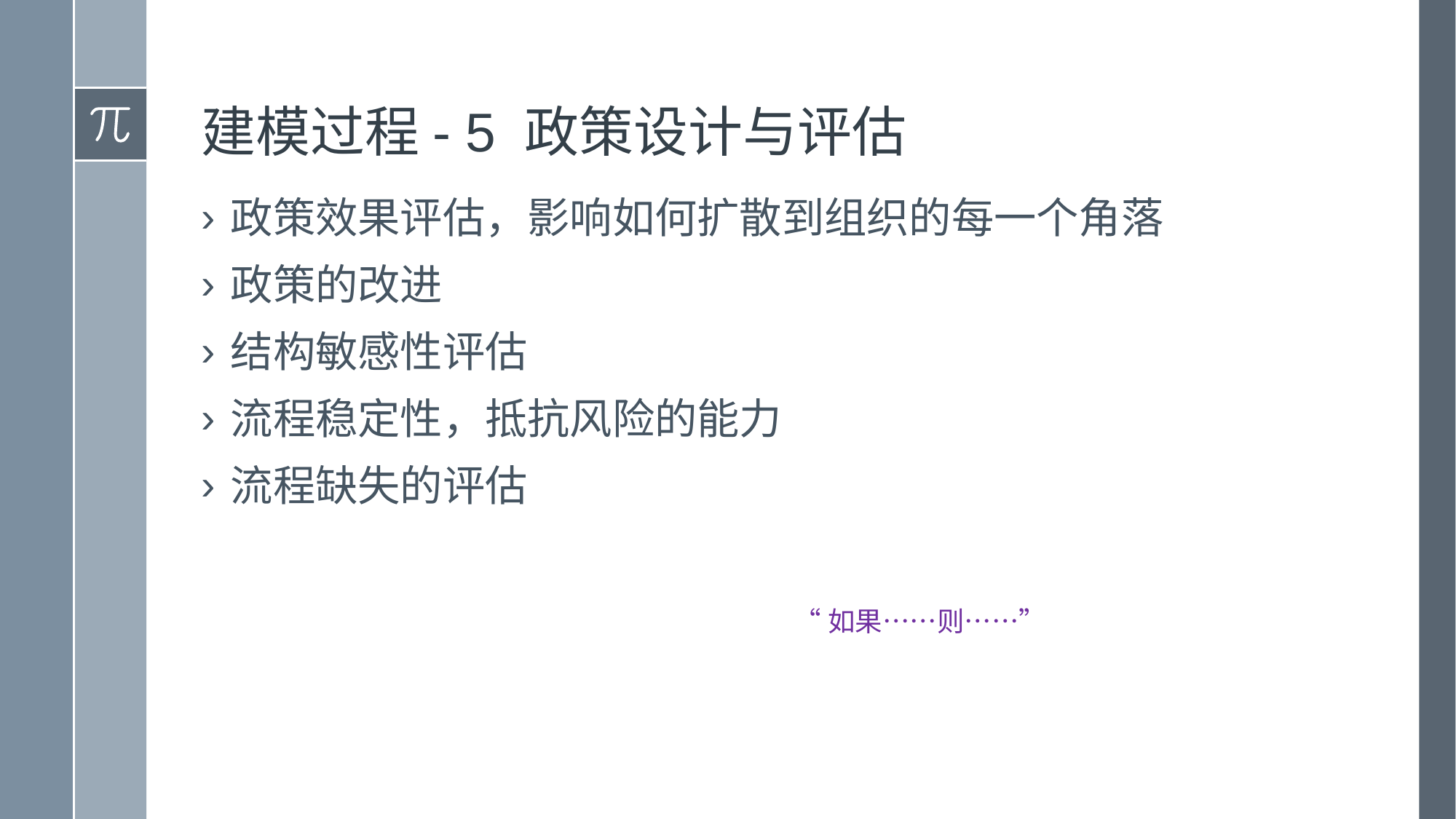

# 建模过程- 5 政策设计与评估
政策效果评估，影响如何扩散到组织的每一个角落
政策的改进
结构敏感性评估
流程稳定性，抵抗风险的能力
流程缺失的评估

“如果……则……”